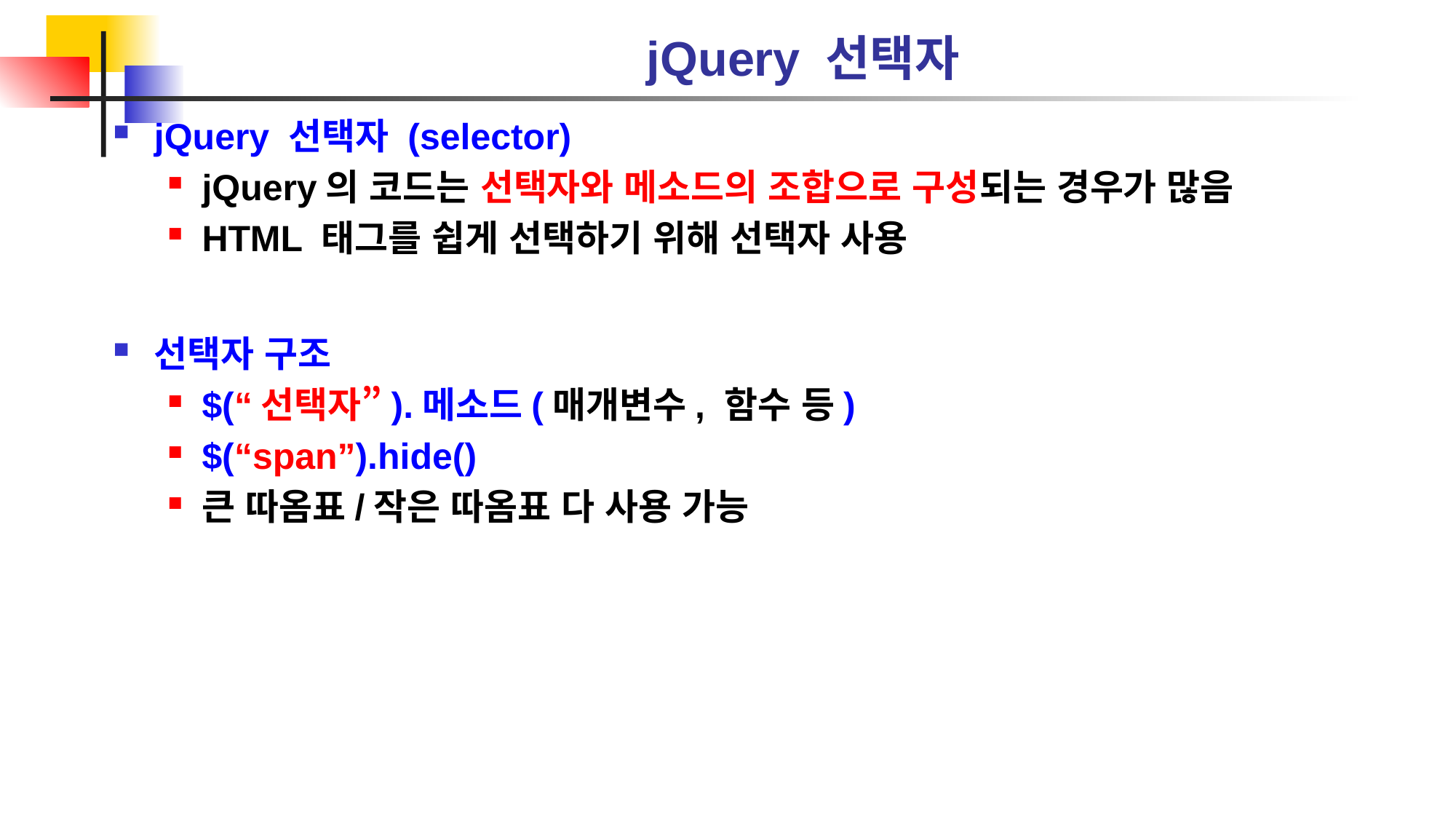

# jQuery 선택자
jQuery 선택자 (selector)
jQuery의 코드는 선택자와 메소드의 조합으로 구성되는 경우가 많음
HTML 태그를 쉽게 선택하기 위해 선택자 사용

선택자 구조
$(“선택자”).메소드(매개변수, 함수 등)
$(“span”).hide()
큰 따옴표/작은 따옴표 다 사용 가능